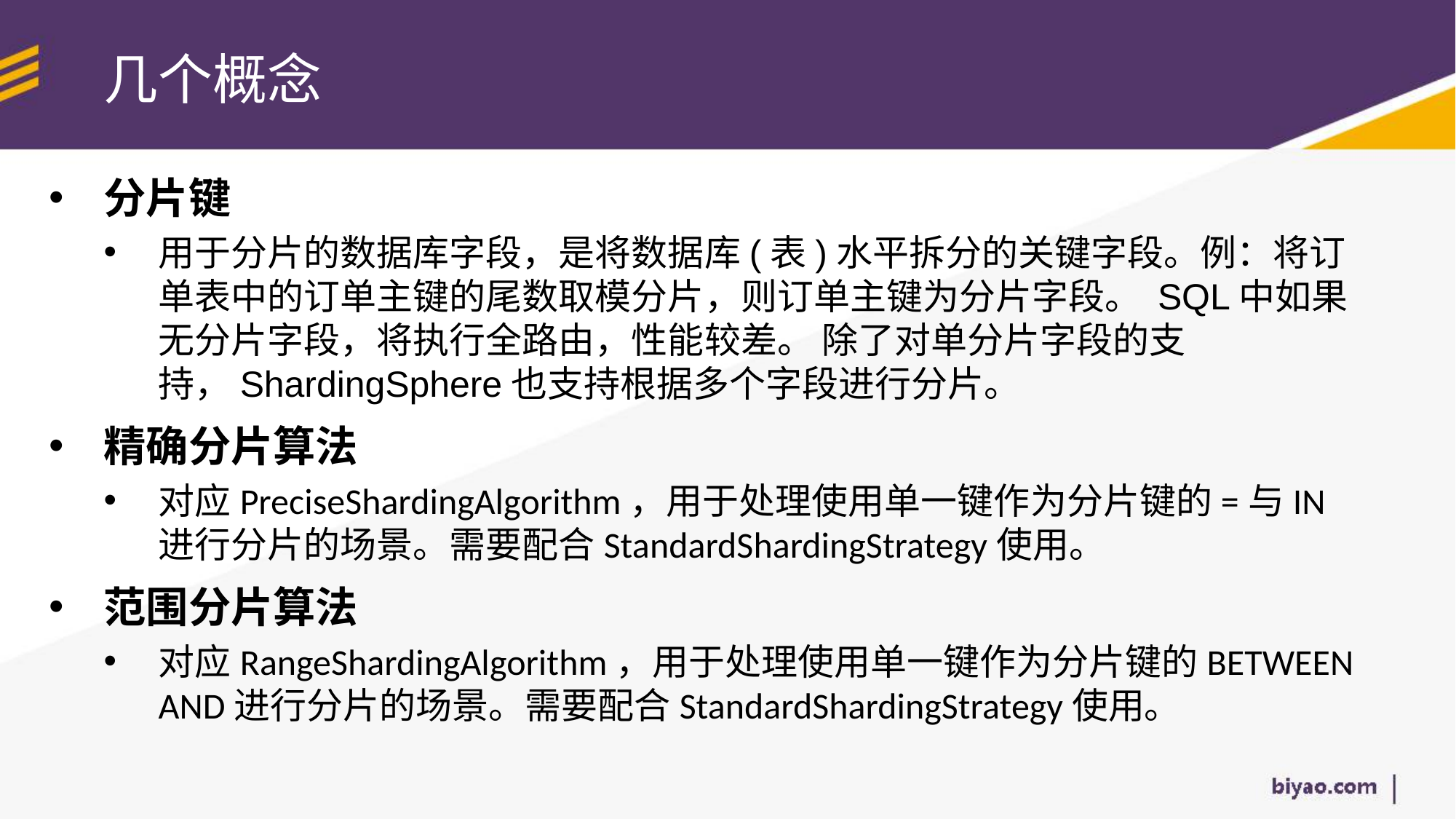

几个概念
分片键
用于分片的数据库字段，是将数据库(表)水平拆分的关键字段。例：将订单表中的订单主键的尾数取模分片，则订单主键为分片字段。 SQL中如果无分片字段，将执行全路由，性能较差。 除了对单分片字段的支持，ShardingSphere也支持根据多个字段进行分片。
精确分片算法
对应PreciseShardingAlgorithm，用于处理使用单一键作为分片键的=与IN进行分片的场景。需要配合StandardShardingStrategy使用。
范围分片算法
对应RangeShardingAlgorithm，用于处理使用单一键作为分片键的BETWEEN AND进行分片的场景。需要配合StandardShardingStrategy使用。